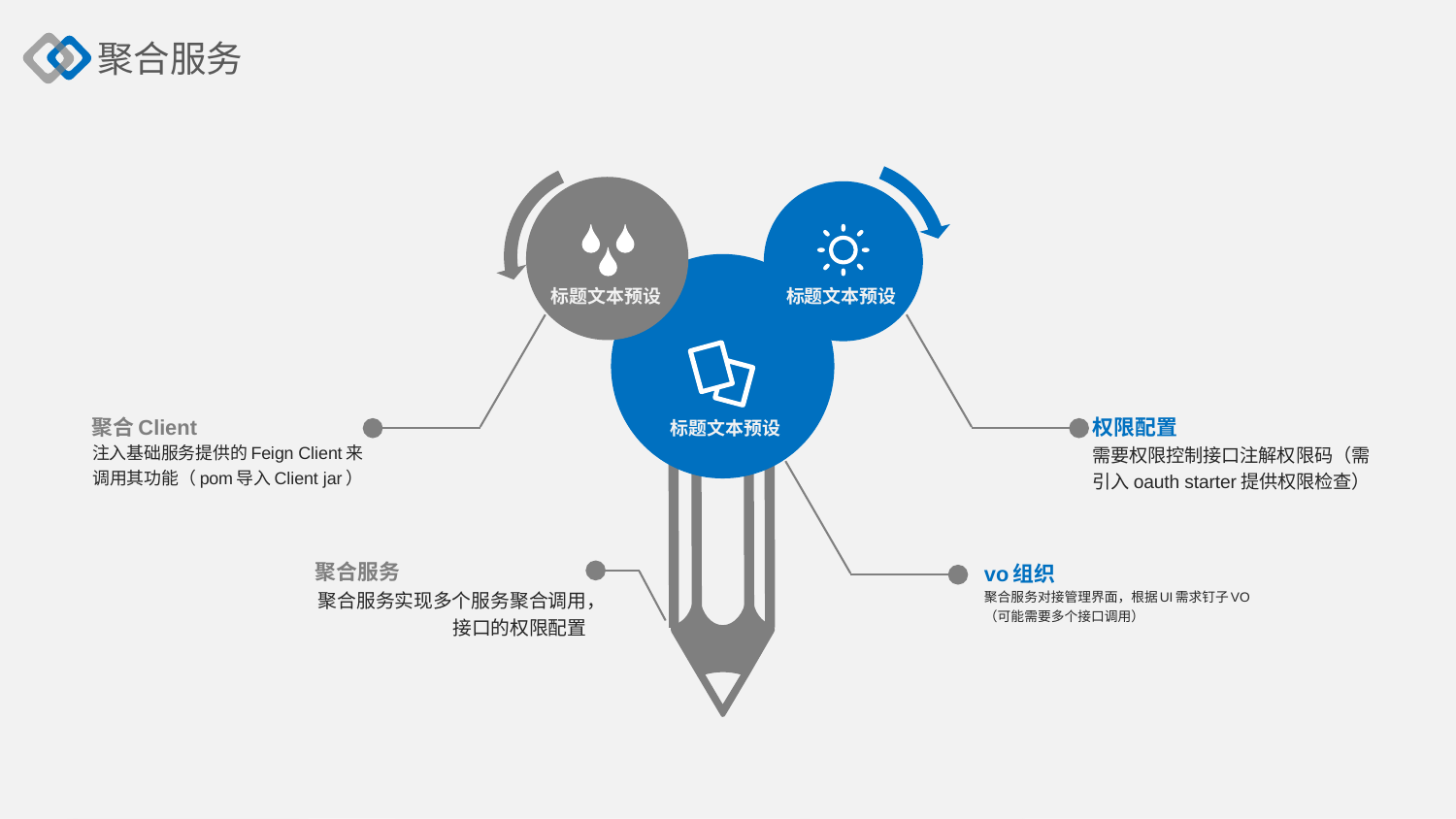

聚合服务

标题文本预设
标题文本预设

标题文本预设
聚合Client
注入基础服务提供的Feign Client来调用其功能（pom导入Client jar）
聚合服务
聚合服务实现多个服务聚合调用，接口的权限配置
权限配置
需要权限控制接口注解权限码（需引入oauth starter提供权限检查）
vo组织
聚合服务对接管理界面，根据UI需求钉子VO
（可能需要多个接口调用）